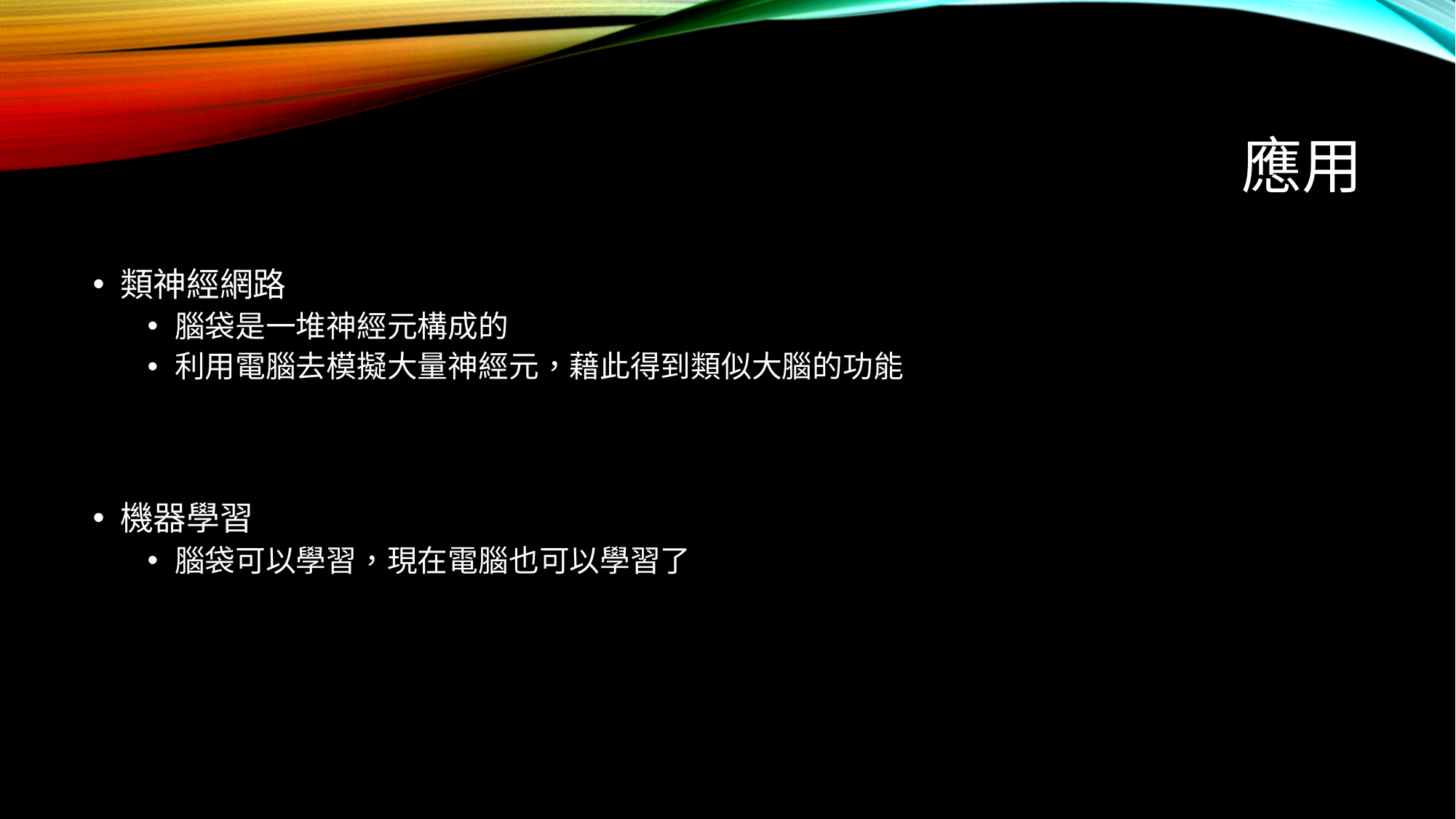

# 應用
類神經網路
腦袋是一堆神經元構成的
利用電腦去模擬大量神經元，藉此得到類似大腦的功能

機器學習
腦袋可以學習，現在電腦也可以學習了